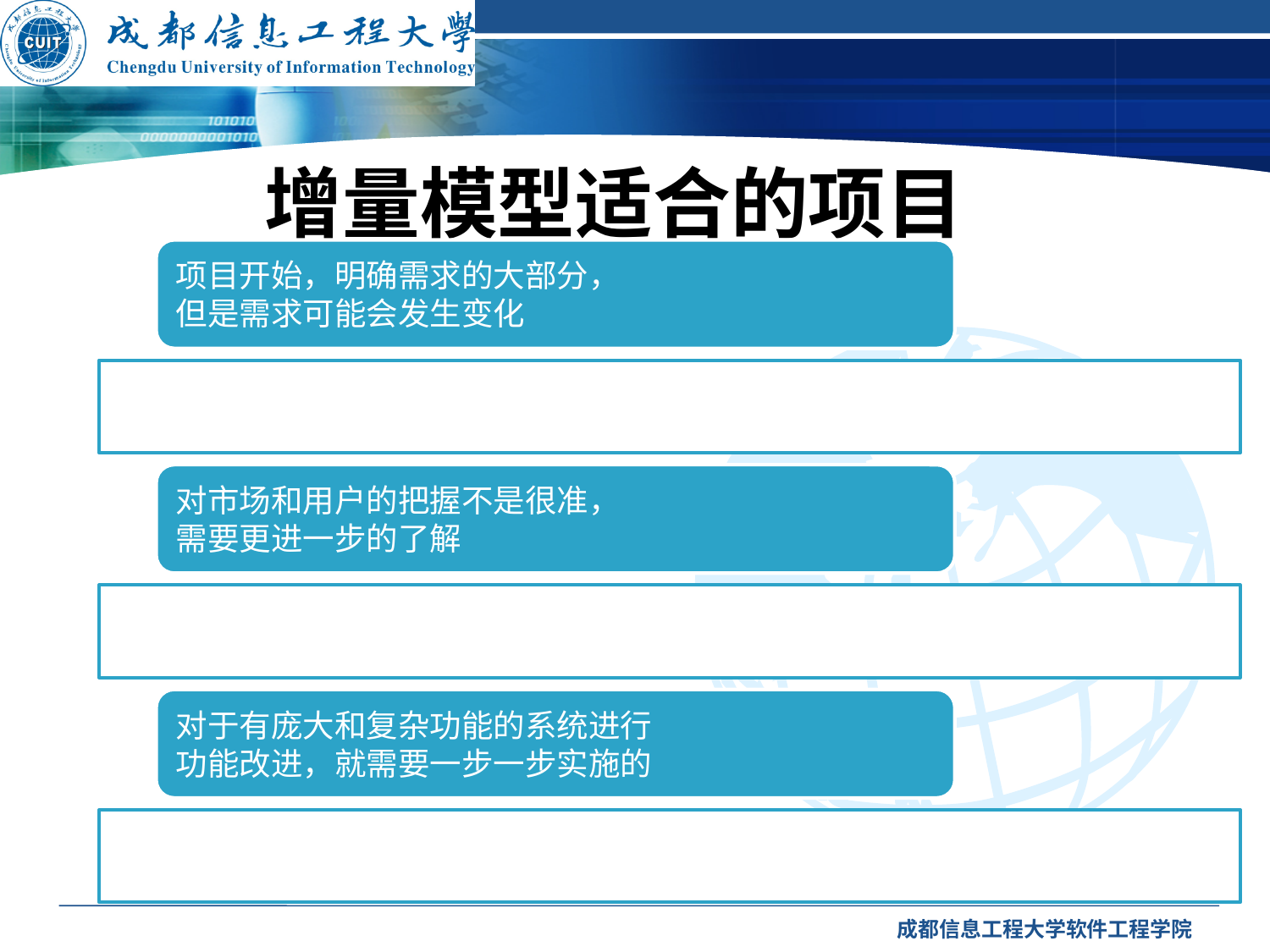

增量模型适合的项目
项目开始，明确需求的大部分，
但是需求可能会发生变化
对市场和用户的把握不是很准，
需要更进一步的了解
对于有庞大和复杂功能的系统进行
功能改进，就需要一步一步实施的